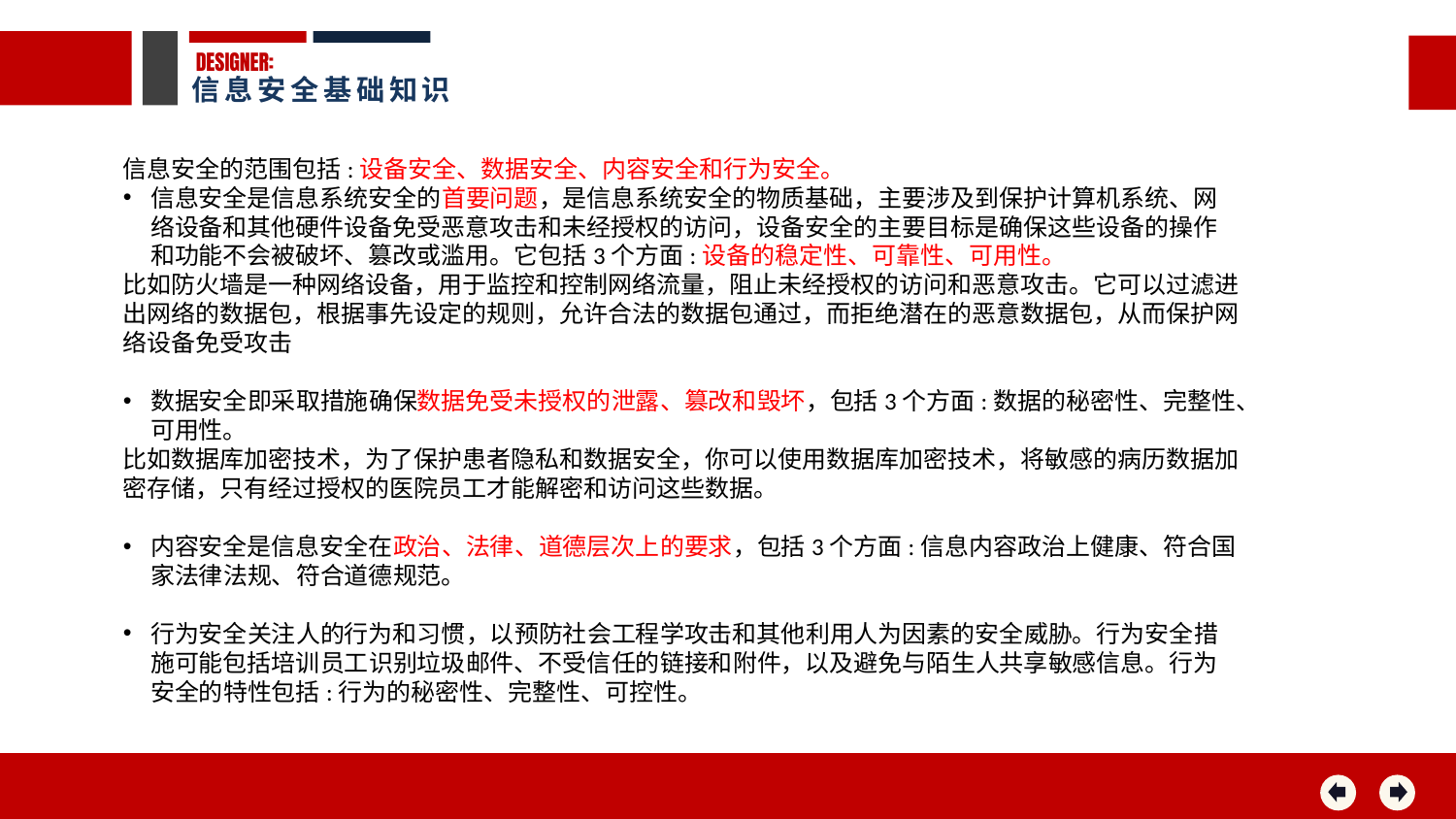

DESIGNER:
信息安全基础知识
信息安全的范围包括:设备安全、数据安全、内容安全和行为安全。
信息安全是信息系统安全的首要问题，是信息系统安全的物质基础，主要涉及到保护计算机系统、网络设备和其他硬件设备免受恶意攻击和未经授权的访问，设备安全的主要目标是确保这些设备的操作和功能不会被破坏、篡改或滥用。它包括3个方面:设备的稳定性、可靠性、可用性。
比如防火墙是一种网络设备，用于监控和控制网络流量，阻止未经授权的访问和恶意攻击。它可以过滤进出网络的数据包，根据事先设定的规则，允许合法的数据包通过，而拒绝潜在的恶意数据包，从而保护网络设备免受攻击

数据安全即采取措施确保数据免受未授权的泄露、篡改和毁坏，包括3个方面:数据的秘密性、完整性、可用性。
比如数据库加密技术，为了保护患者隐私和数据安全，你可以使用数据库加密技术，将敏感的病历数据加密存储，只有经过授权的医院员工才能解密和访问这些数据。

内容安全是信息安全在政治、法律、道德层次上的要求，包括3个方面:信息内容政治上健康、符合国家法律法规、符合道德规范。

行为安全关注人的行为和习惯，以预防社会工程学攻击和其他利用人为因素的安全威胁。行为安全措施可能包括培训员工识别垃圾邮件、不受信任的链接和附件，以及避免与陌生人共享敏感信息。行为安全的特性包括:行为的秘密性、完整性、可控性。